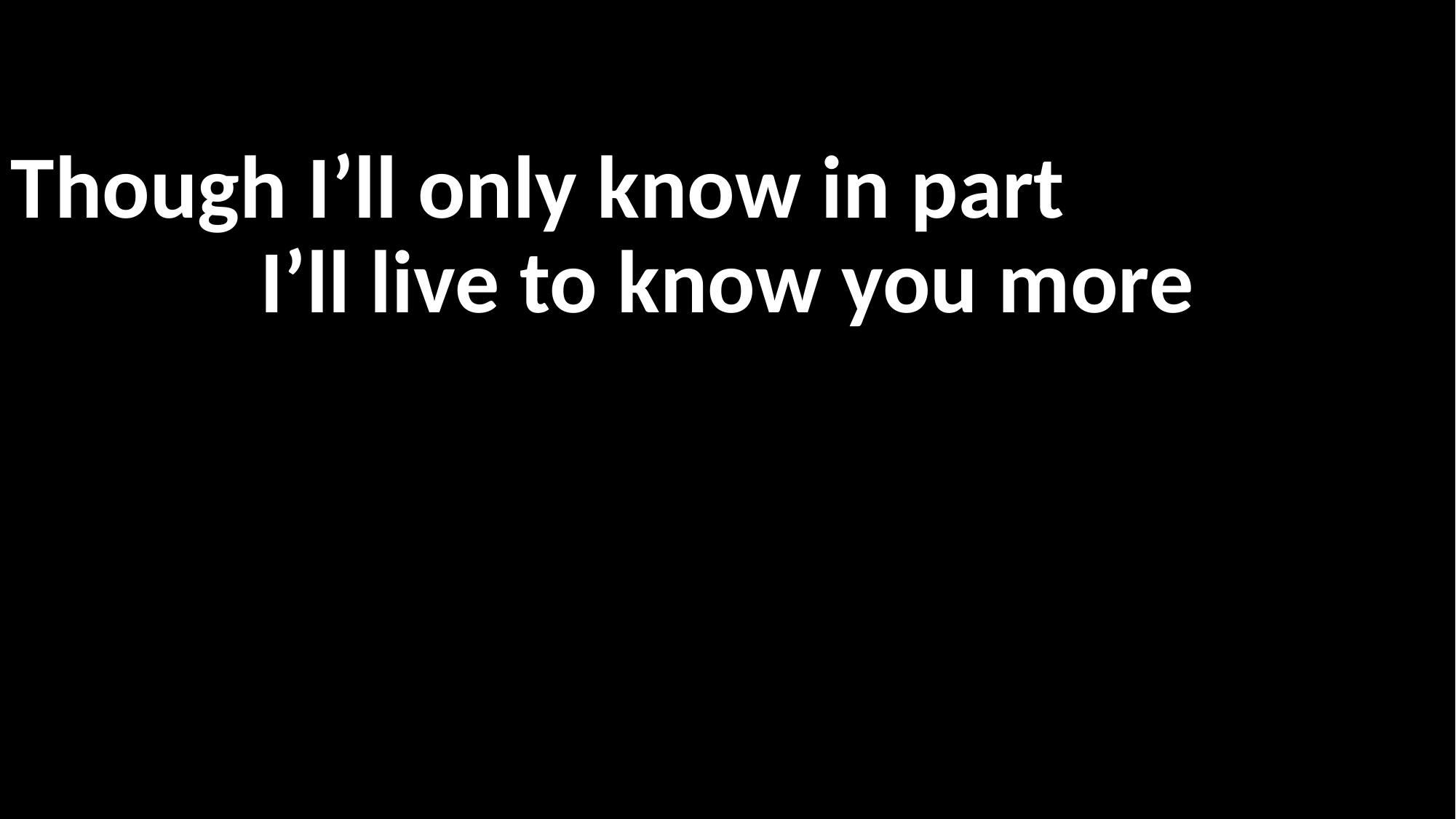

Though I’ll only know in part
I’ll live to know you more
다 알 수 없어도
나 알아가리라